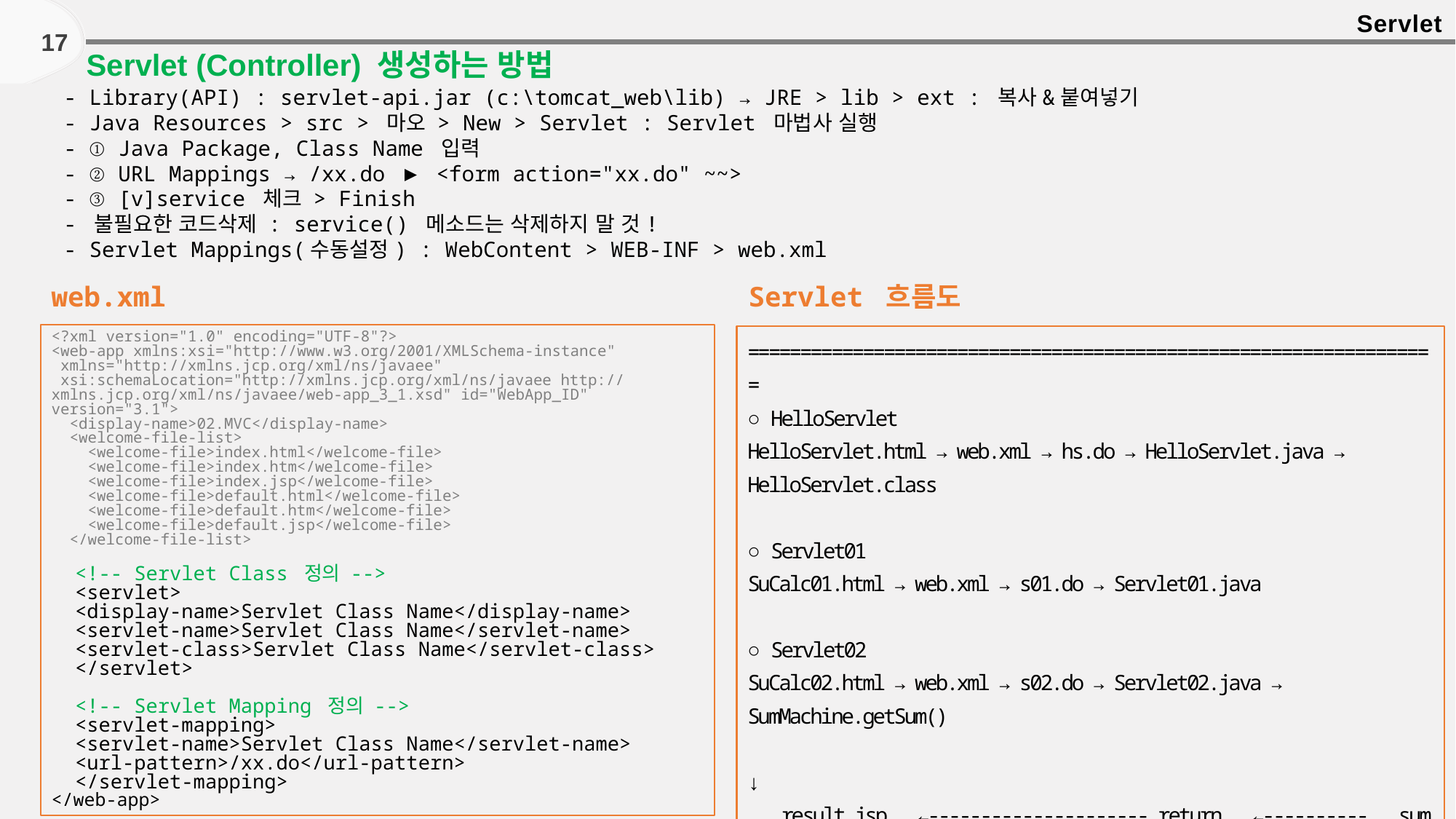

Servlet
17
Servlet (Controller) 생성하는 방법
- Library(API) : servlet-api.jar (c:\tomcat_web\lib) → JRE > lib > ext : 복사&붙여넣기
- Java Resources > src > 마오 > New > Servlet : Servlet 마법사 실행
- ① Java Package, Class Name 입력
- ② URL Mappings → /xx.do ▶ <form action="xx.do" ~~>
- ③ [v]service 체크 > Finish
- 불필요한 코드삭제 : service() 메소드는 삭제하지 말 것!
- Servlet Mappings(수동설정) : WebContent > WEB-INF > web.xml

web.xml
Servlet 흐름도
<?xml version="1.0" encoding="UTF-8"?>
<web-app xmlns:xsi="http://www.w3.org/2001/XMLSchema-instance"
 xmlns="http://xmlns.jcp.org/xml/ns/javaee"
 xsi:schemaLocation="http://xmlns.jcp.org/xml/ns/javaee http://xmlns.jcp.org/xml/ns/javaee/web-app_3_1.xsd" id="WebApp_ID" version="3.1">
  <display-name>02.MVC</display-name>
  <welcome-file-list>
    <welcome-file>index.html</welcome-file>
    <welcome-file>index.htm</welcome-file>
    <welcome-file>index.jsp</welcome-file>
    <welcome-file>default.html</welcome-file>
    <welcome-file>default.htm</welcome-file>
    <welcome-file>default.jsp</welcome-file>
  </welcome-file-list>

  <!-- Servlet Class 정의 -->
  <servlet>
  <display-name>Servlet Class Name</display-name>
  <servlet-name>Servlet Class Name</servlet-name>
  <servlet-class>Servlet Class Name</servlet-class>
  </servlet>

  <!-- Servlet Mapping 정의 -->
  <servlet-mapping>
  <servlet-name>Servlet Class Name</servlet-name>
  <url-pattern>/xx.do</url-pattern>
  </servlet-mapping>
</web-app>
==================================================================
○ HelloServlet
HelloServlet.html → web.xml → hs.do → HelloServlet.java → HelloServlet.class

○ Servlet01
SuCalc01.html → web.xml → s01.do → Servlet01.java

○ Servlet02
SuCalc02.html → web.xml → s02.do → Servlet02.java → SumMachine.getSum()
                                                                 ↓
   result.jsp   ←--------------------- return   ←----------   sum
|==============|======================================|===================|
     View                     Controller                      Model